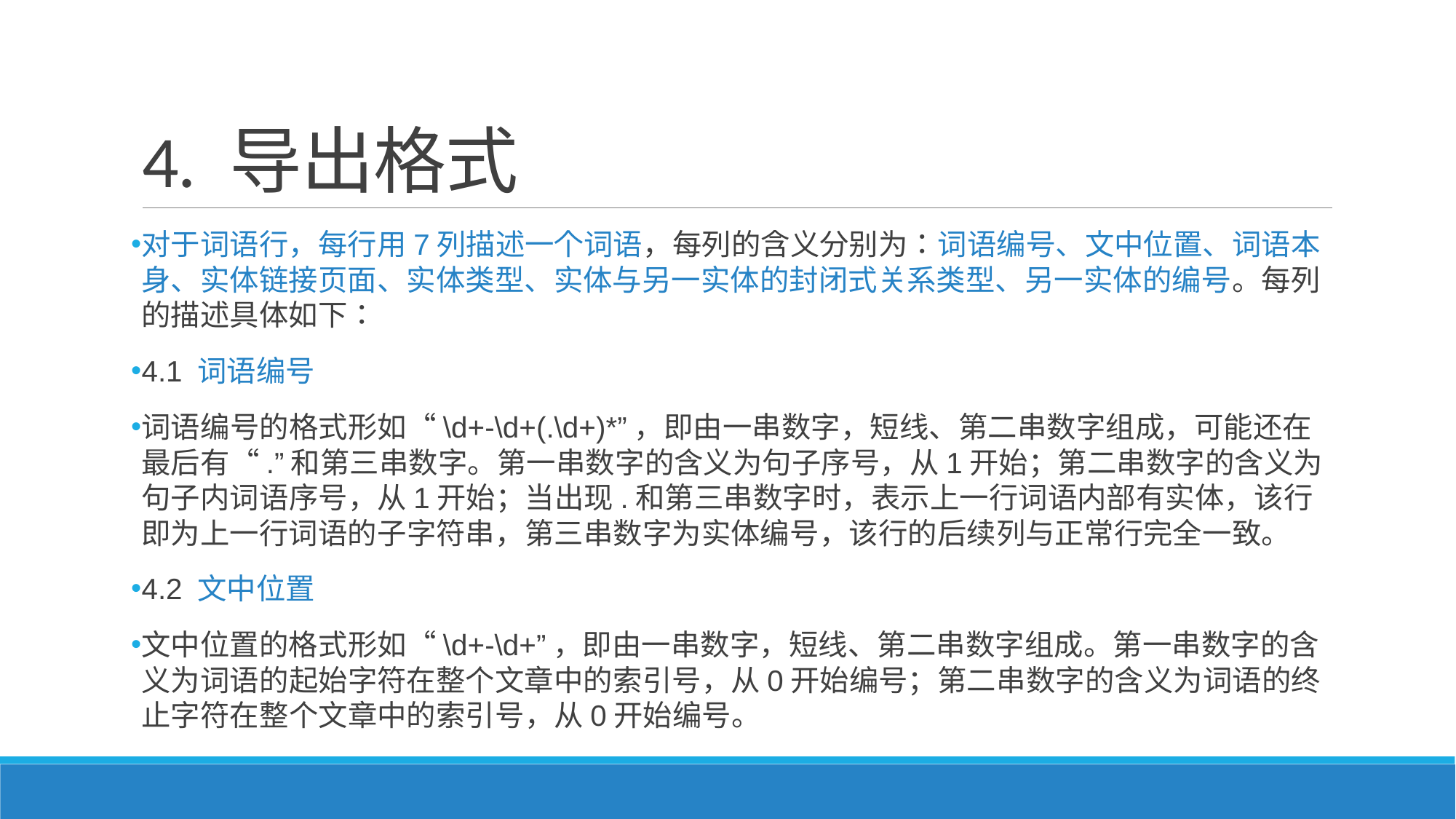

# 4. 导出格式
对于词语行，每行用7列描述一个词语，每列的含义分别为：词语编号、文中位置、词语本身、实体链接页面、实体类型、实体与另一实体的封闭式关系类型、另一实体的编号。每列的描述具体如下：
4.1 词语编号
词语编号的格式形如“\d+-\d+(.\d+)*”，即由一串数字，短线、第二串数字组成，可能还在最后有“.”和第三串数字。第一串数字的含义为句子序号，从1开始；第二串数字的含义为句子内词语序号，从1开始；当出现.和第三串数字时，表示上一行词语内部有实体，该行即为上一行词语的子字符串，第三串数字为实体编号，该行的后续列与正常行完全一致。
4.2 文中位置
文中位置的格式形如“\d+-\d+”，即由一串数字，短线、第二串数字组成。第一串数字的含义为词语的起始字符在整个文章中的索引号，从0开始编号；第二串数字的含义为词语的终止字符在整个文章中的索引号，从0开始编号。